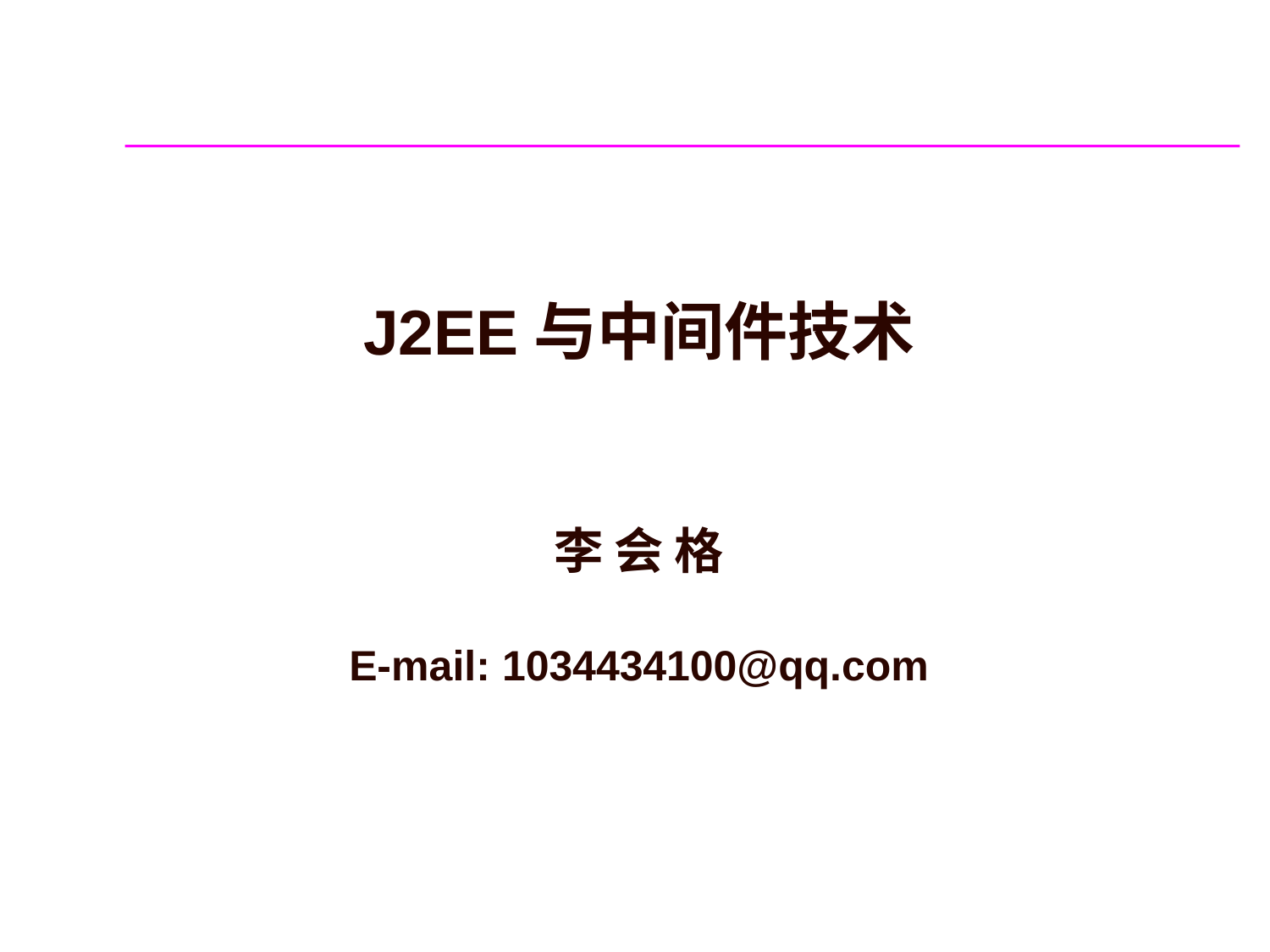

# J2EE与中间件技术 李 会 格 E-mail: 1034434100@qq.com